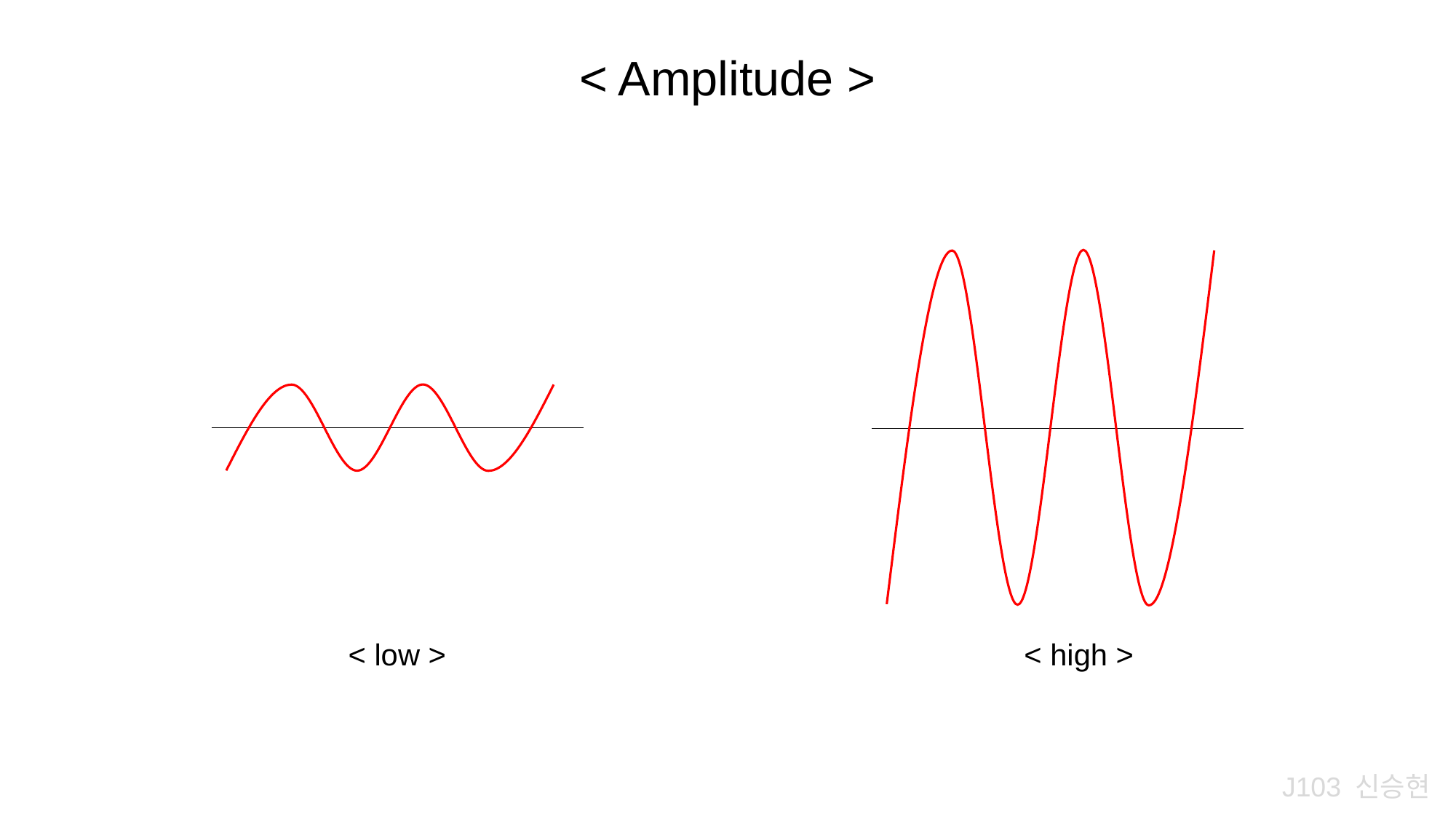

< Amplitude >

< low >
< high >
J103 신승현